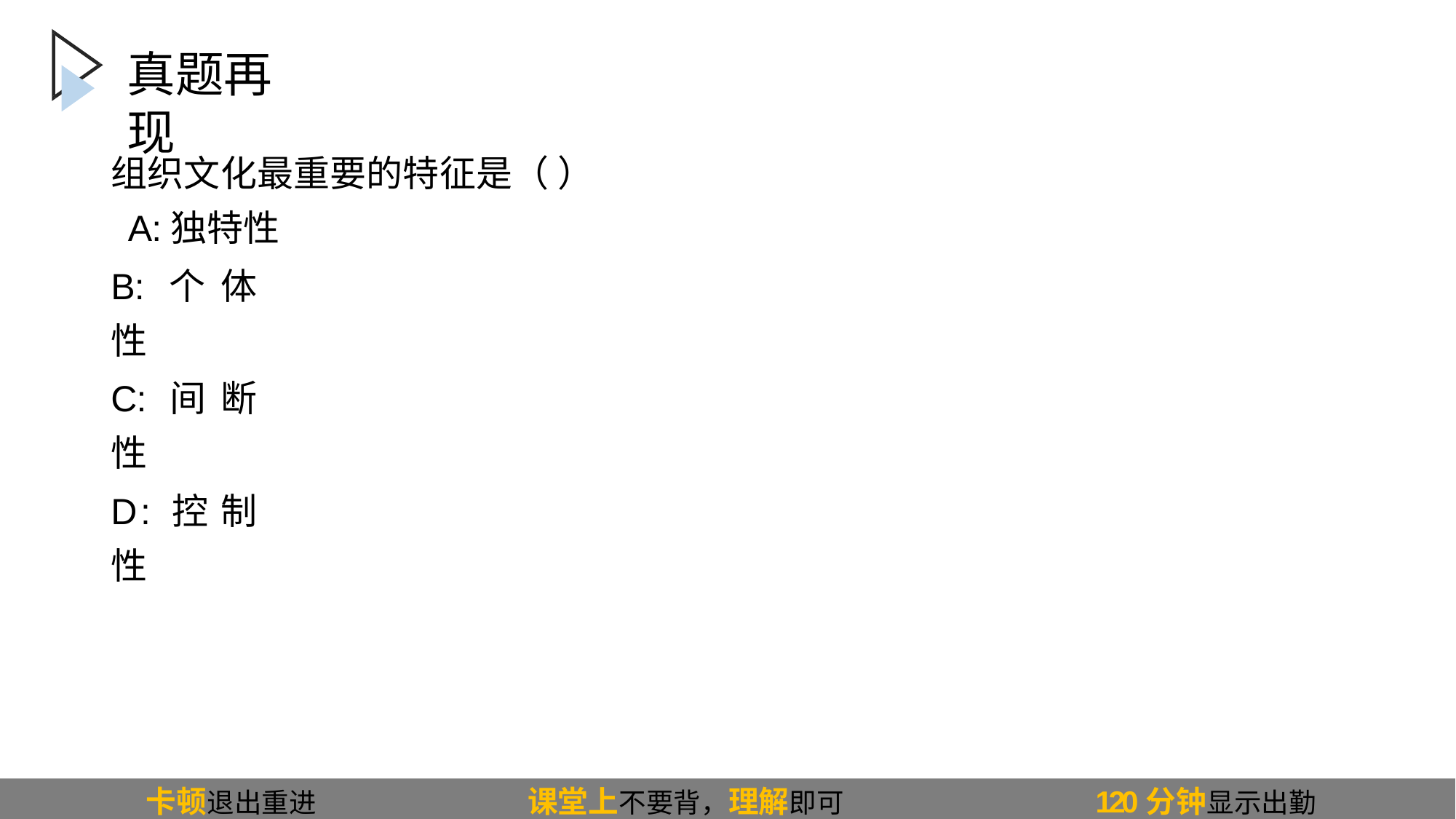

# 真题再现
组织文化最重要的特征是（ ）  A:独特性
B:个体性
C:间断性
D:控制性
卡顿退出重进
课堂上不要背，理解即可
120分钟显示出勤